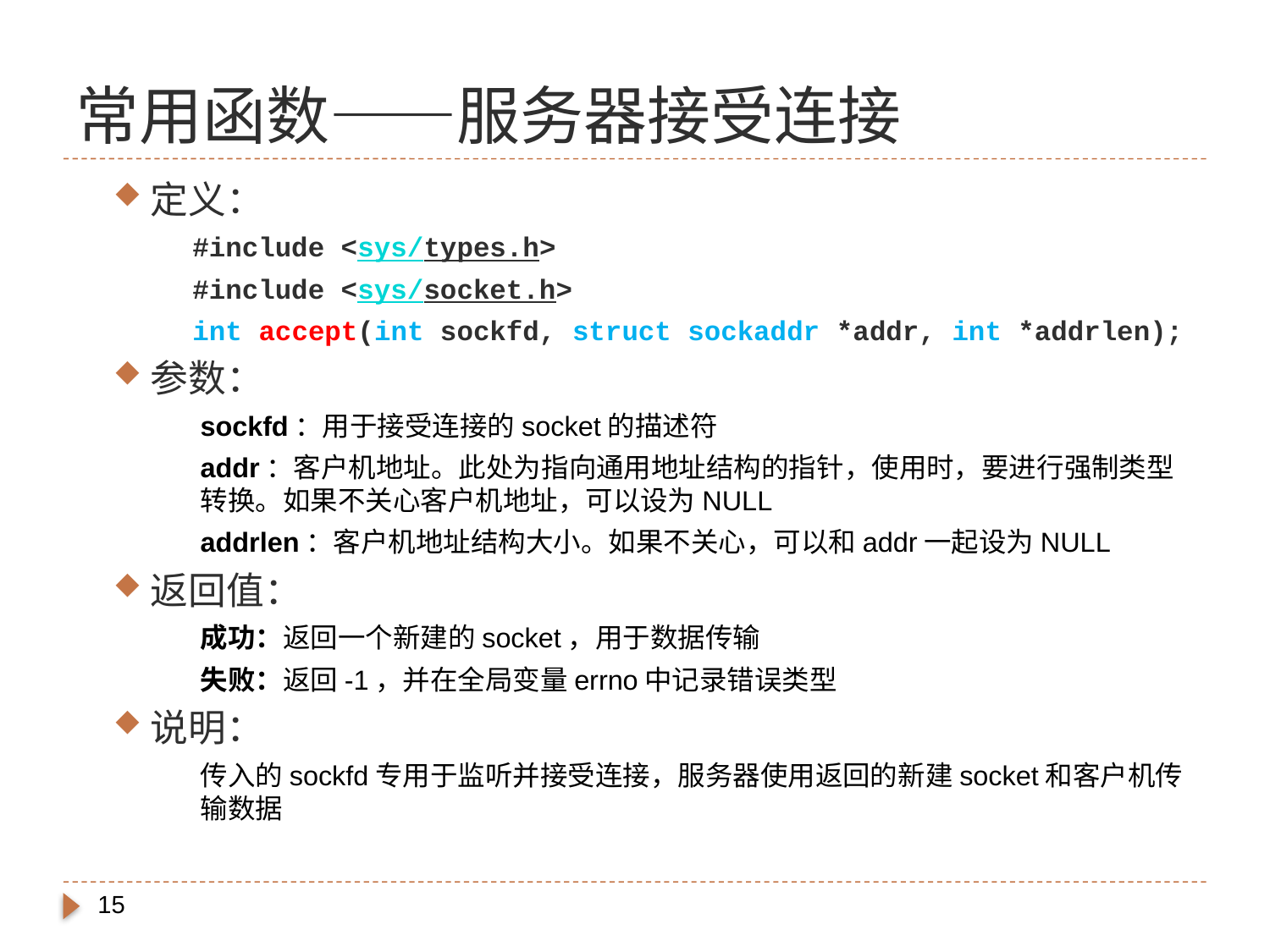

# 常用函数——服务器接受连接
定义：
#include <sys/types.h>
#include <sys/socket.h>
int accept(int sockfd, struct sockaddr *addr, int *addrlen);
参数：
sockfd：用于接受连接的socket的描述符
addr：客户机地址。此处为指向通用地址结构的指针，使用时，要进行强制类型转换。如果不关心客户机地址，可以设为NULL
addrlen：客户机地址结构大小。如果不关心，可以和addr一起设为NULL
返回值：
成功：返回一个新建的socket，用于数据传输
失败：返回-1，并在全局变量errno中记录错误类型
说明：
传入的sockfd专用于监听并接受连接，服务器使用返回的新建socket和客户机传输数据
15